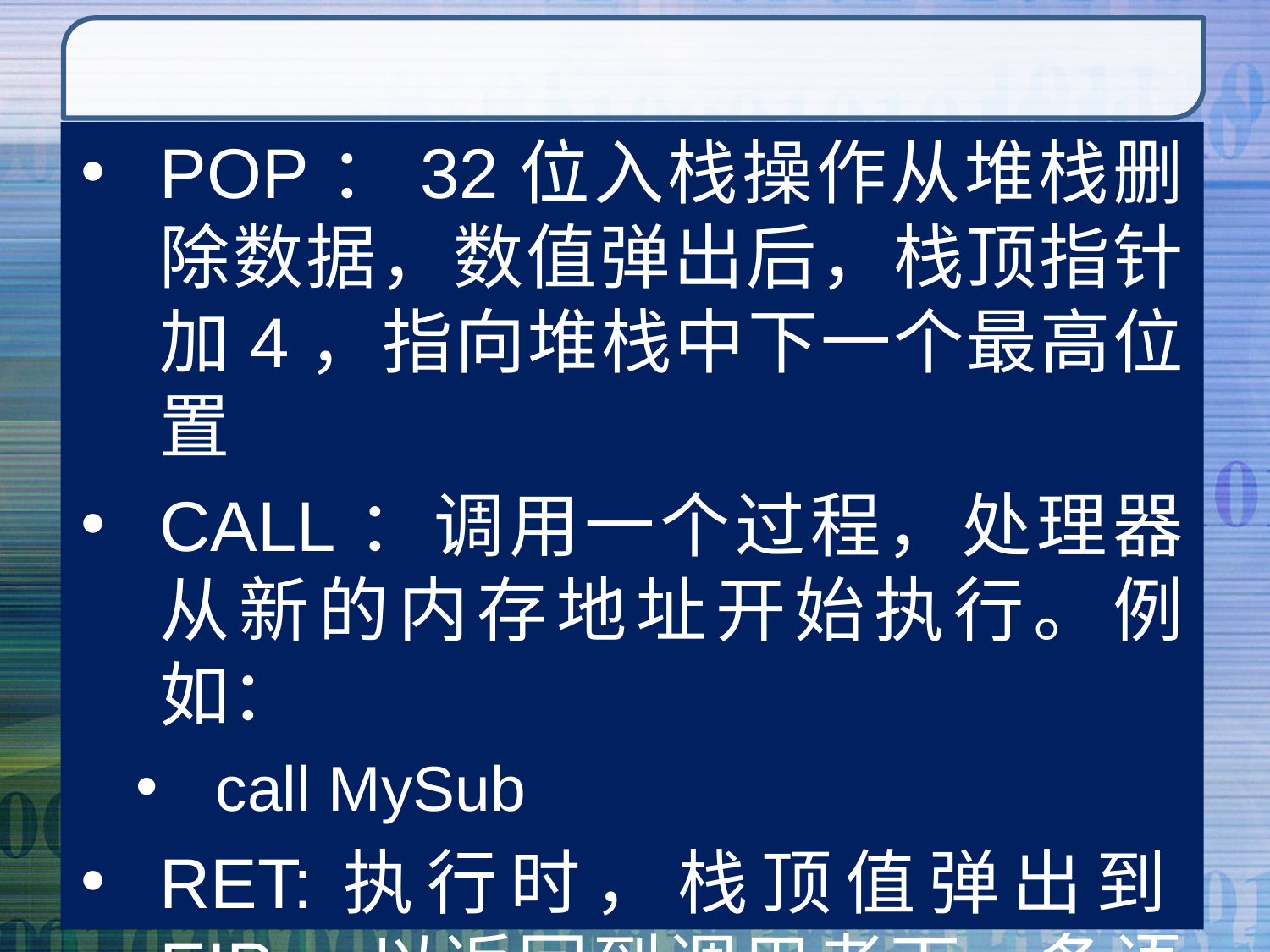

#
POP：32位入栈操作从堆栈删除数据，数值弹出后，栈顶指针加4，指向堆栈中下一个最高位置
CALL：调用一个过程，处理器从新的内存地址开始执行。例如：
call MySub
RET:执行时，栈顶值弹出到EIP，以返回到调用者下一条语句继续执行